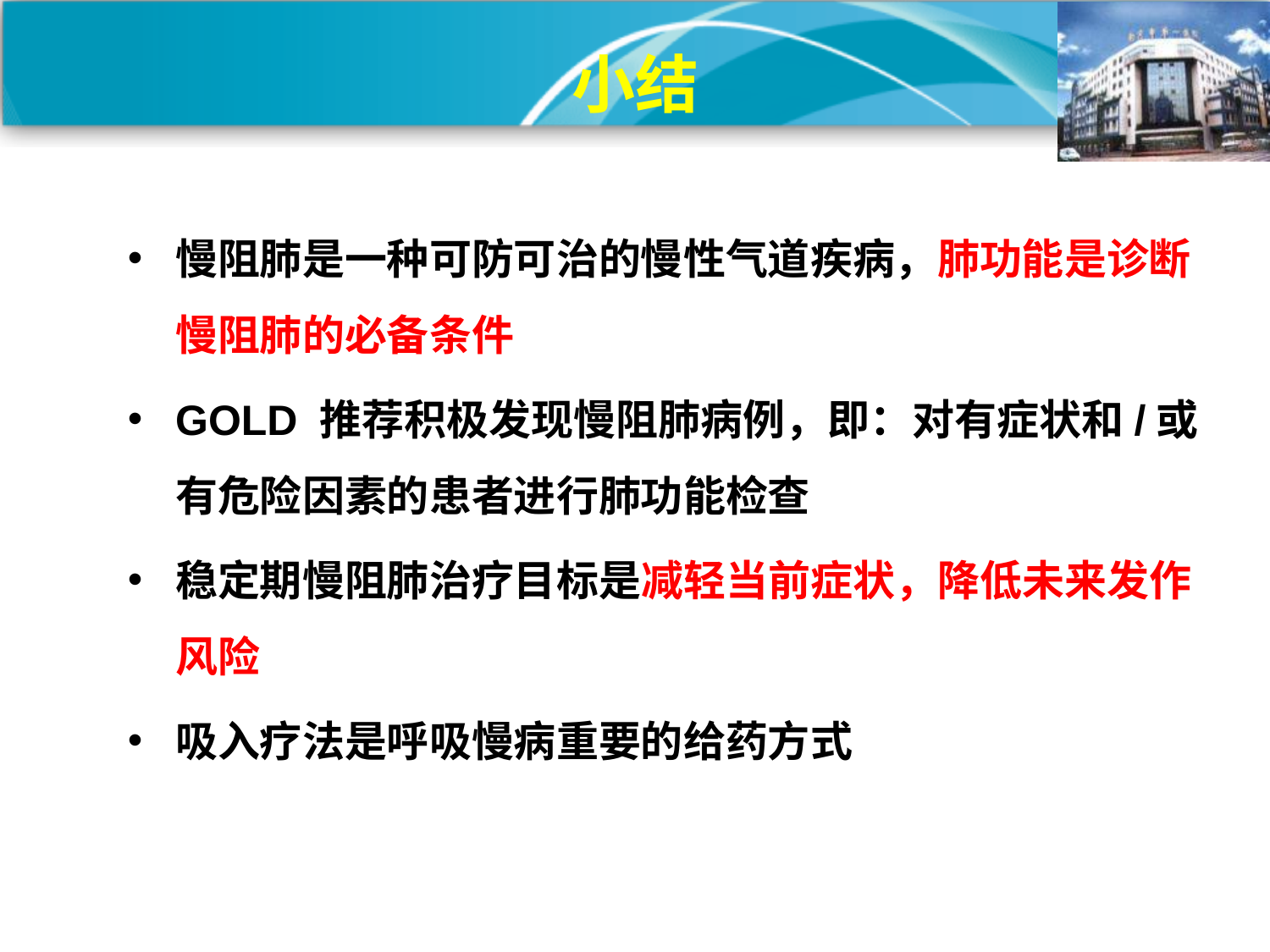

# 小结
慢阻肺是一种可防可治的慢性气道疾病，肺功能是诊断慢阻肺的必备条件
GOLD 推荐积极发现慢阻肺病例，即：对有症状和/或有危险因素的患者进行肺功能检查
稳定期慢阻肺治疗目标是减轻当前症状，降低未来发作风险
吸入疗法是呼吸慢病重要的给药方式